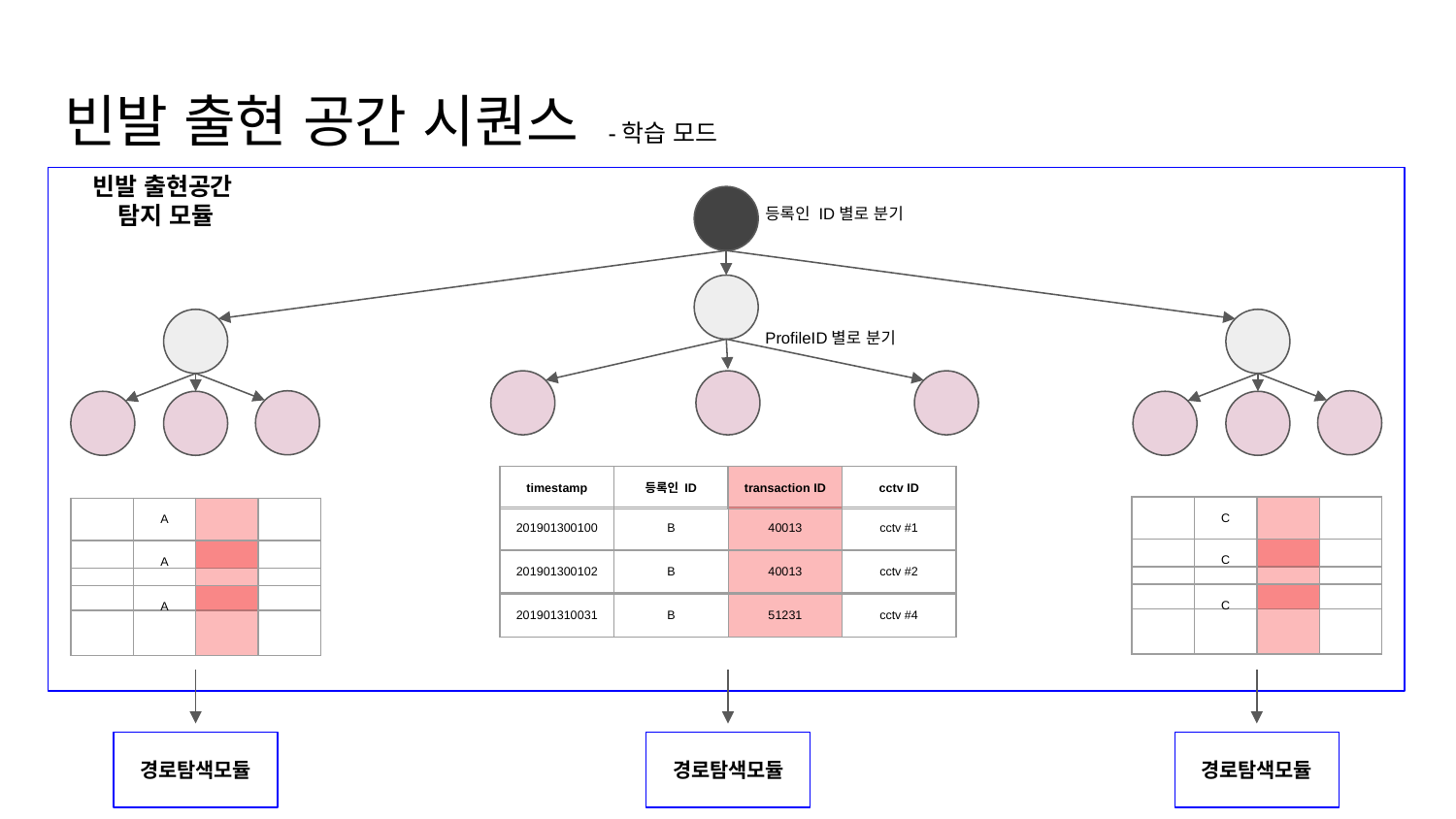

# 빈발 출현 공간 시퀀스 -학습 모드
빈발 출현공간
탐지 모듈

등록인 ID별로 분기

ProfileID별로 분기

| timestamp | 등록인 ID | transaction ID | cctv ID |
| --- | --- | --- | --- |
|  | C |  |  |
| --- | --- | --- | --- |
|  | A |  |  |
| --- | --- | --- | --- |
| 201901300100 | B | 40013 | cctv #1 |
| --- | --- | --- | --- |
|  | C |  |  |
| --- | --- | --- | --- |
|  | A |  |  |
| --- | --- | --- | --- |
| 201901300102 | B | 40013 | cctv #2 |
| --- | --- | --- | --- |
|  | C |  |  |
| --- | --- | --- | --- |
|  | A |  |  |
| --- | --- | --- | --- |
| 201901310031 | B | 51231 | cctv #4 |
| --- | --- | --- | --- |
경로탐색모듈
경로탐색모듈
경로탐색모듈